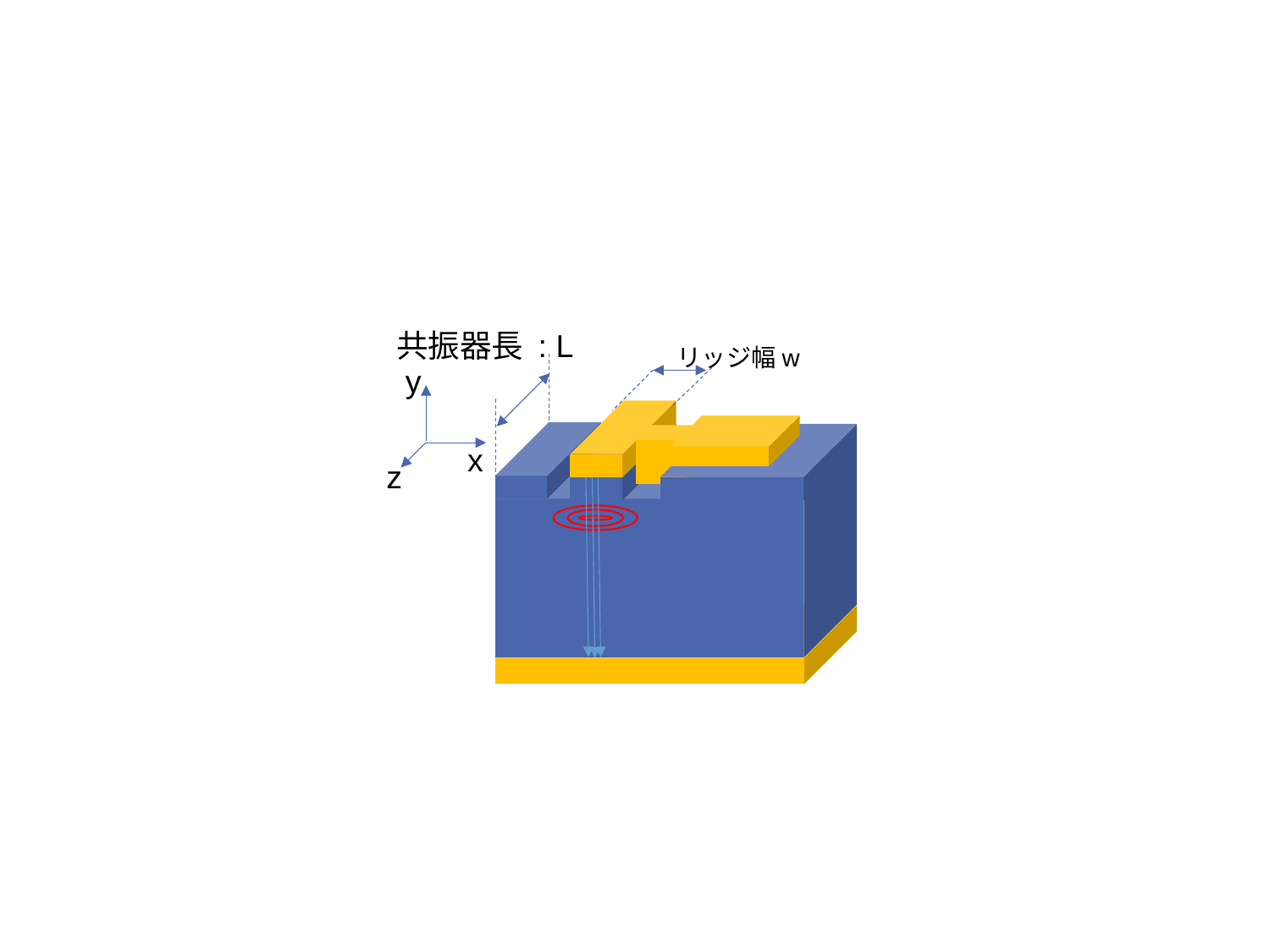

共振器長 : L
 リッジ幅w

y
x
z